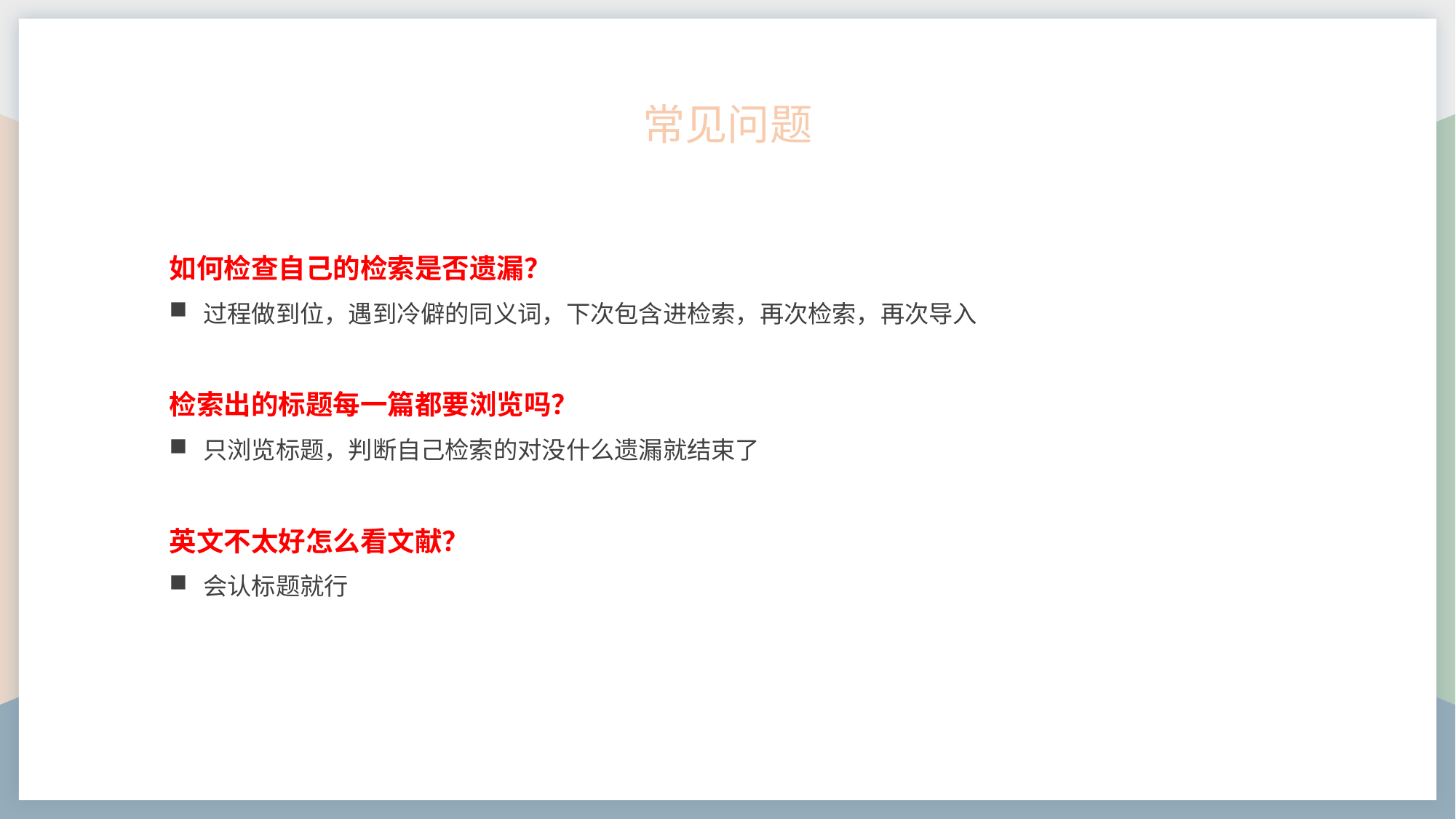

常见问题

如何检查自己的检索是否遗漏？
过程做到位，遇到冷僻的同义词，下次包含进检索，再次检索，再次导入

检索出的标题每一篇都要浏览吗？
只浏览标题，判断自己检索的对没什么遗漏就结束了

英文不太好怎么看文献？
会认标题就行